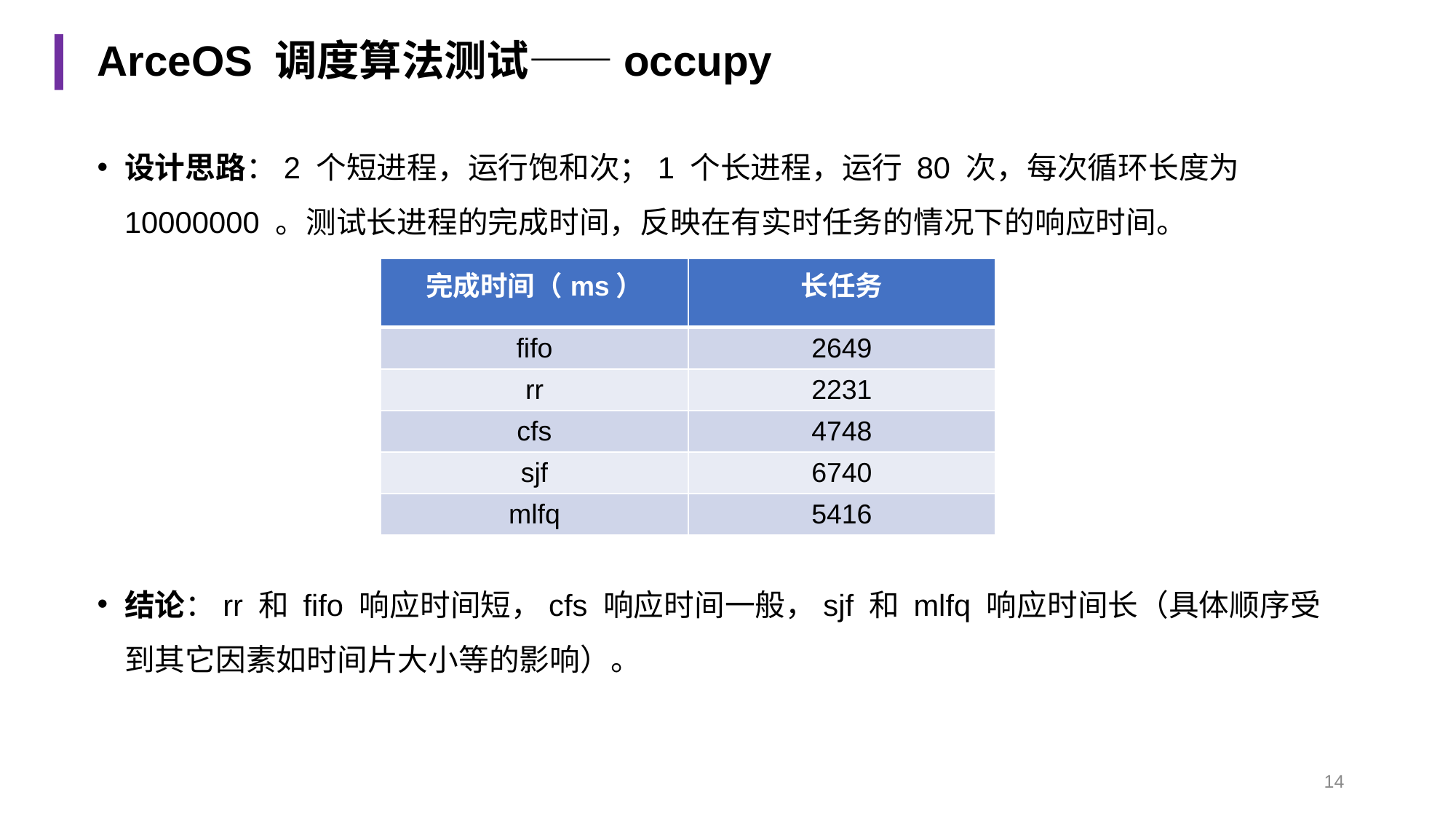

# ArceOS 调度算法测试——occupy

设计思路：2 个短进程，运行饱和次；1 个长进程，运行 80 次，每次循环长度为 10000000 。测试长进程的完成时间，反映在有实时任务的情况下的响应时间。
| 完成时间（ms） | 长任务 |
| --- | --- |
| fifo | 2649 |
| rr | 2231 |
| cfs | 4748 |
| sjf | 6740 |
| mlfq | 5416 |
结论：rr 和 fifo 响应时间短，cfs 响应时间一般，sjf 和 mlfq 响应时间长（具体顺序受到其它因素如时间片大小等的影响）。
14